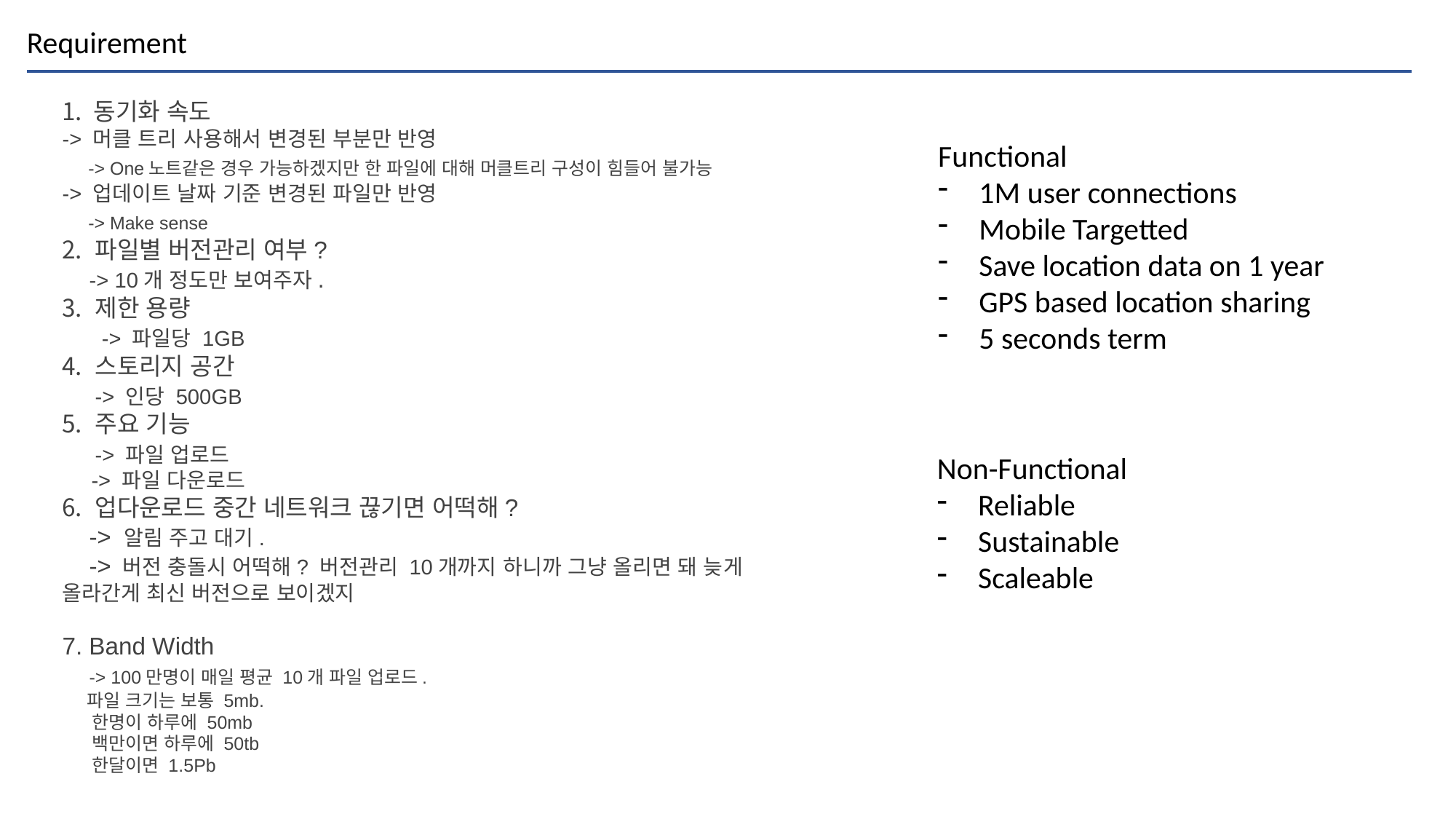

Requirement
 동기화 속도
-> 머클 트리 사용해서 변경된 부분만 반영
   -> One노트같은 경우 가능하겠지만 한 파일에 대해 머클트리 구성이 힘들어 불가능
-> 업데이트 날짜 기준 변경된 파일만 반영
   -> Make sense
 파일별 버전관리 여부?
    -> 10개 정도만 보여주자.
 제한 용량
     -> 파일당 1GB
 스토리지 공간
    -> 인당 500GB
 주요 기능
    -> 파일 업로드
    -> 파일 다운로드
 업다운로드 중간 네트워크 끊기면 어떡해?
    -> 알림 주고 대기.
    -> 버전 충돌시 어떡해? 버전관리 10개까지 하니까 그냥 올리면 돼 늦게 올라간게 최신 버전으로 보이겠지

 Band Width
    -> 100만명이 매일 평균 10개 파일 업로드.
    파일 크기는 보통 5mb.
     한명이 하루에 50mb
     백만이면 하루에 50tb
     한달이면 1.5Pb
Functional
1M user connections
Mobile Targetted
Save location data on 1 year
GPS based location sharing
5 seconds term

Non-Functional
Reliable
Sustainable
Scaleable